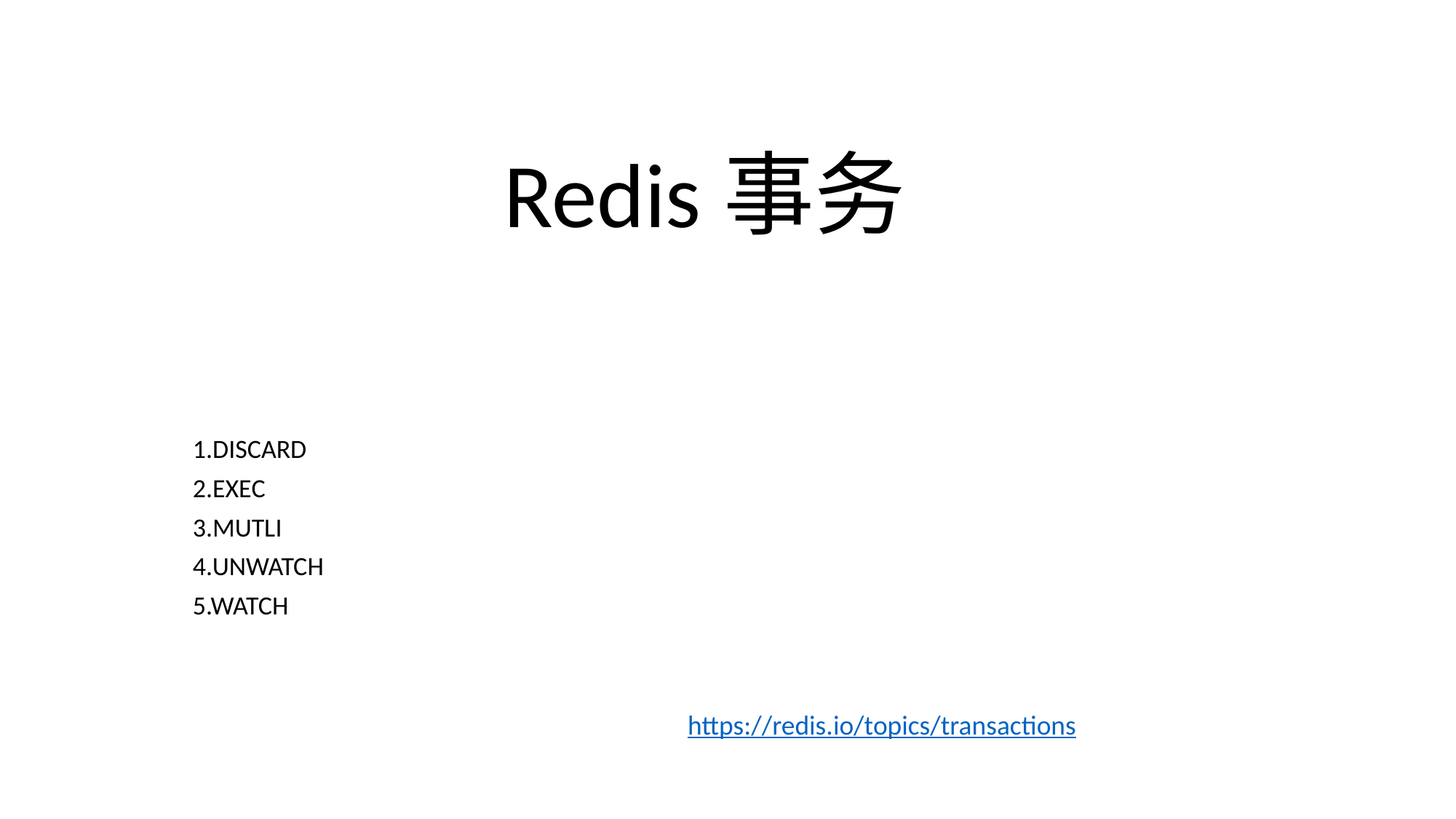

# Redis事务
1.DISCARD
2.EXEC
3.MUTLI
4.UNWATCH
5.WATCH
https://redis.io/topics/transactions